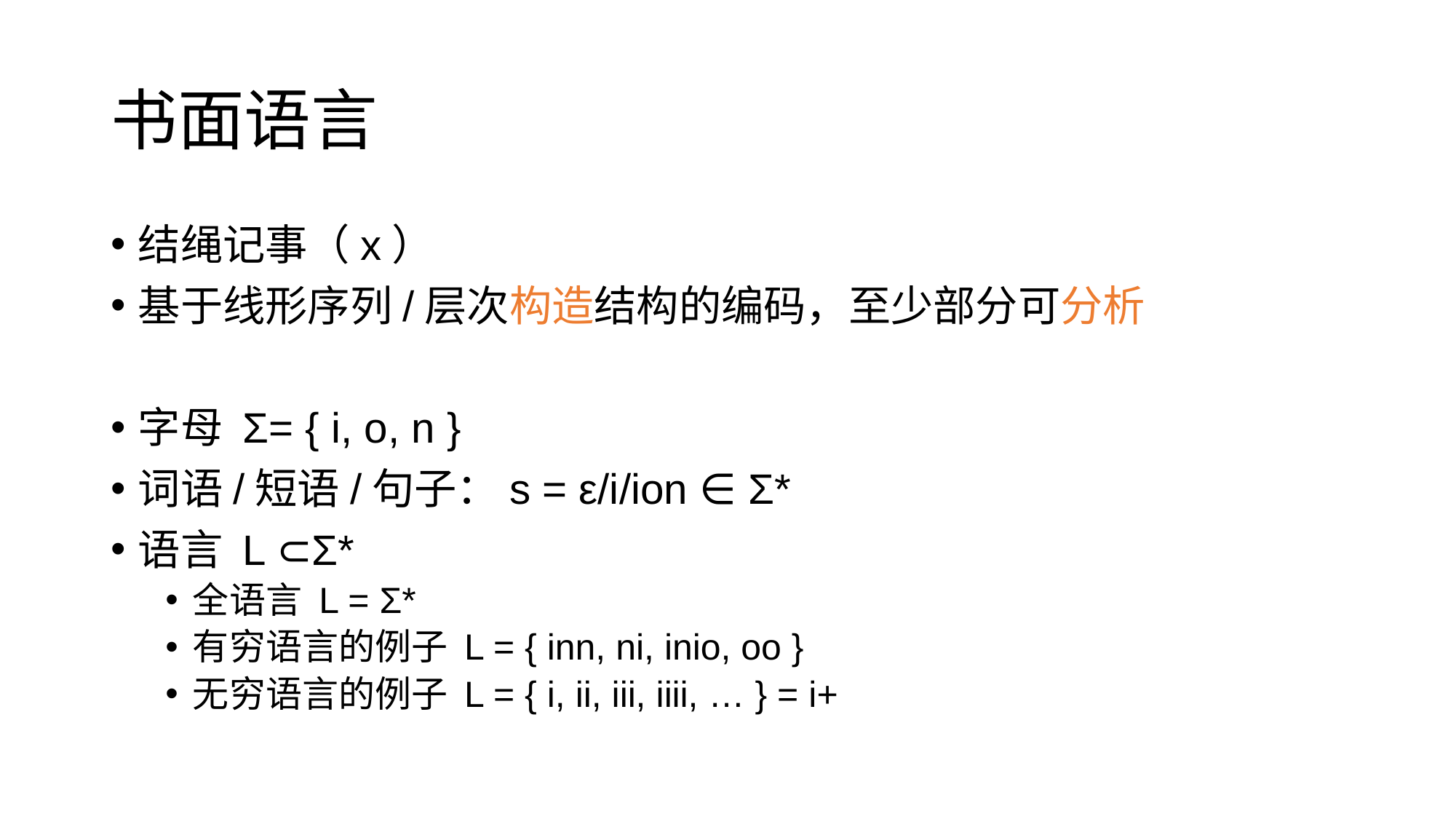

# 书面语言
结绳记事（x）
基于线形序列/层次构造结构的编码，至少部分可分析

字母 Σ= { i, o, n }
词语/短语/句子：s = ε/i/ion ∈ Σ*
语言 L ⊂Σ*
全语言 L = Σ*
有穷语言的例子 L = { inn, ni, inio, oo }
无穷语言的例子 L = { i, ii, iii, iiii, … } = i+